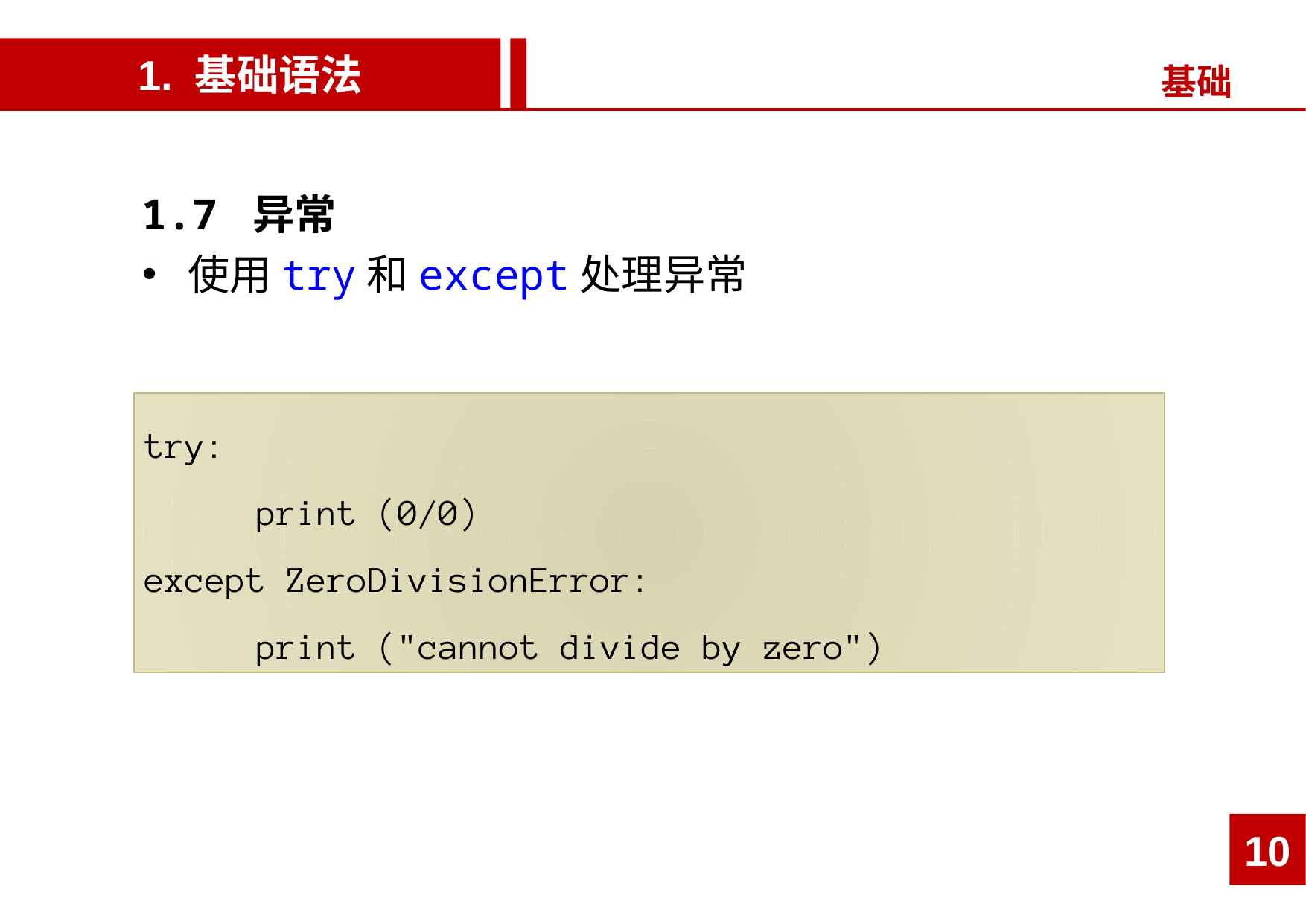

1. 基础语法

基础
1.7 异常
 使用try和except处理异常
try:
	print (0/0)
except ZeroDivisionError:
	print ("cannot divide by zero")
10